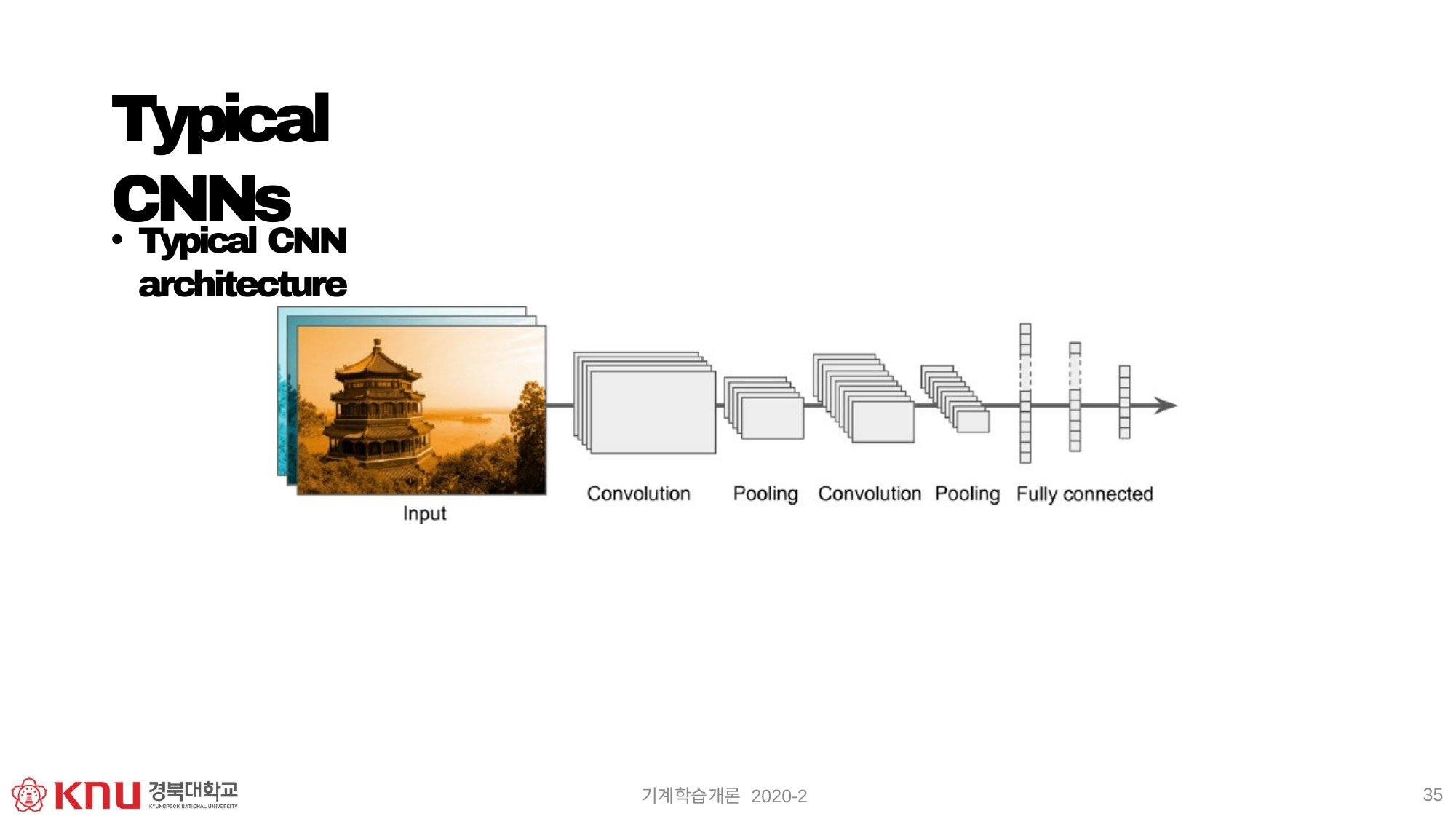

# Typical CNNs
Typical CNN architecture

35
기계학습개론 2020-2